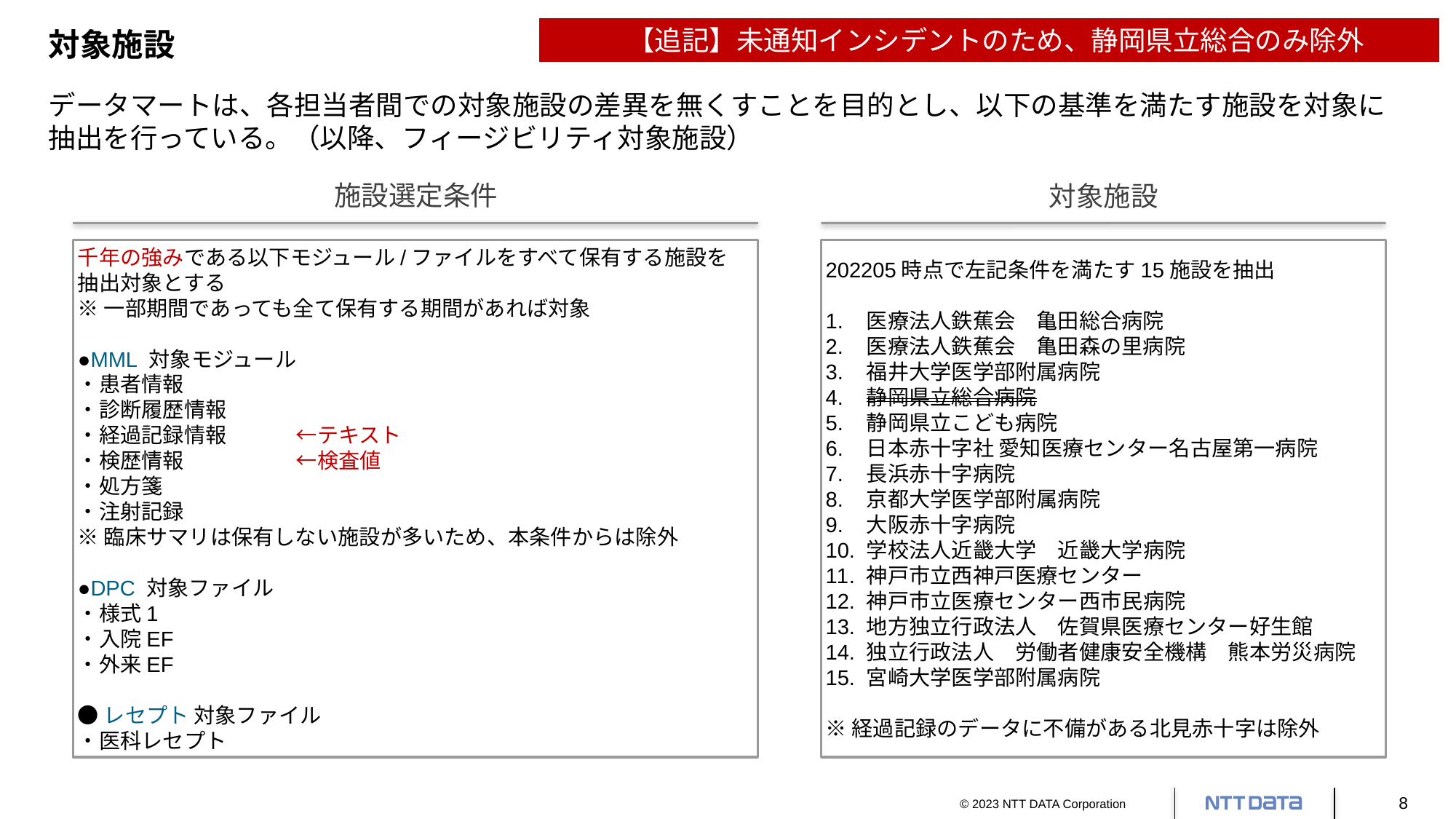

【追記】未通知インシデントのため、静岡県立総合のみ除外
# 対象施設
データマートは、各担当者間での対象施設の差異を無くすことを目的とし、以下の基準を満たす施設を対象に抽出を行っている。（以降、フィージビリティ対象施設）
施設選定条件
対象施設
202205時点で左記条件を満たす15施設を抽出

医療法人鉄蕉会　亀田総合病院
医療法人鉄蕉会　亀田森の里病院
福井大学医学部附属病院
静岡県立総合病院
静岡県立こども病院
日本赤十字社 愛知医療センター名古屋第一病院
長浜赤十字病院
京都大学医学部附属病院
大阪赤十字病院
学校法人近畿大学　近畿大学病院
神戸市立西神戸医療センター
神戸市立医療センター西市民病院
地方独立行政法人　佐賀県医療センター好生館
独立行政法人　労働者健康安全機構　熊本労災病院
宮崎大学医学部附属病院
※経過記録のデータに不備がある北見赤十字は除外
千年の強みである以下モジュール/ファイルをすべて保有する施設を
抽出対象とする
※一部期間であっても全て保有する期間があれば対象

●MML 対象モジュール
・患者情報
・診断履歴情報
・経過記録情報	←テキスト
・検歴情報		←検査値
・処方箋
・注射記録
※臨床サマリは保有しない施設が多いため、本条件からは除外

●DPC 対象ファイル
・様式1
・入院EF
・外来EF

●レセプト 対象ファイル
・医科レセプト